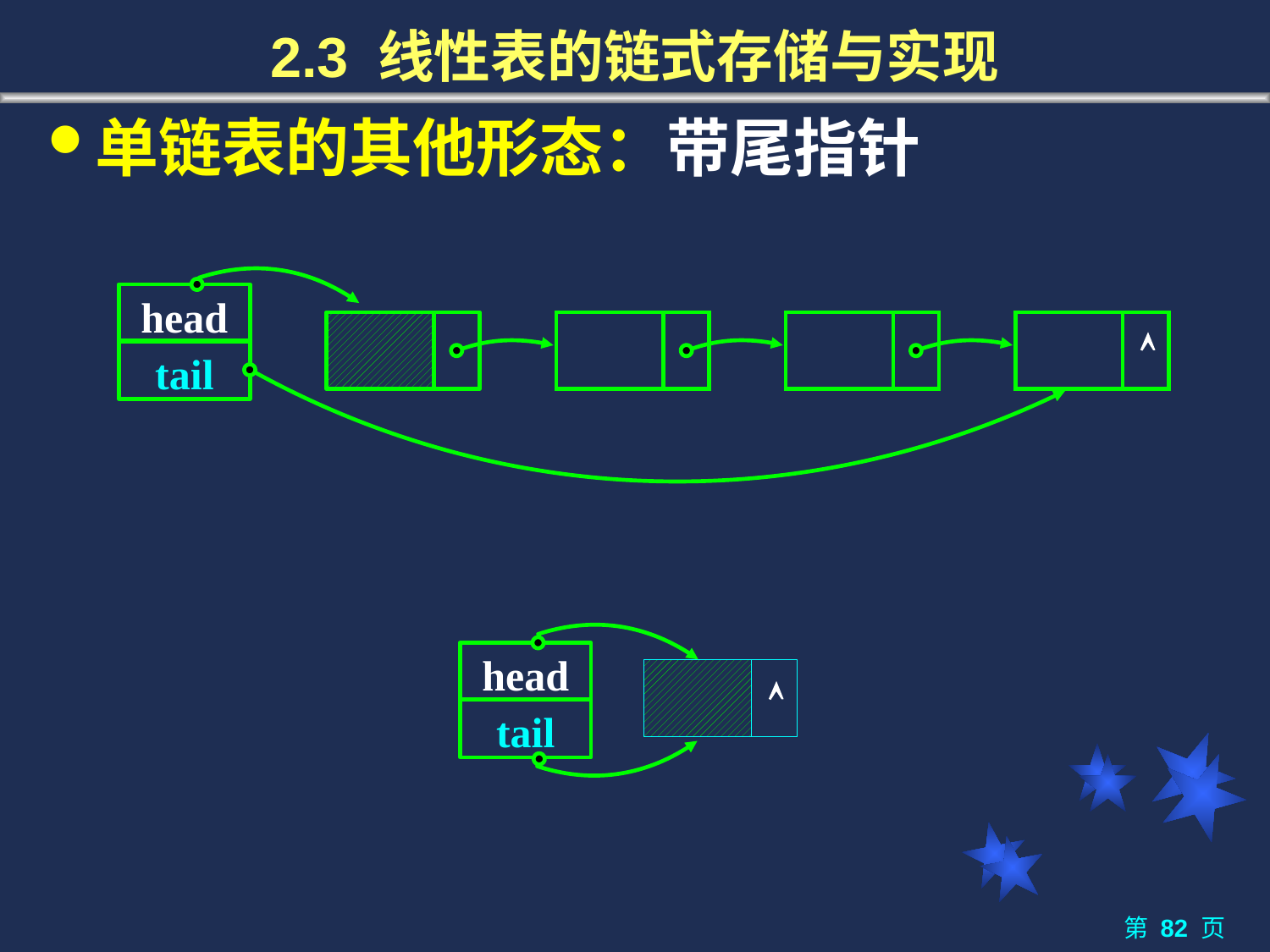

# 2.3 线性表的链式存储与实现
单链表的其他形态：带尾指针

head

∧

tail

head

∧
tail

第 82 页